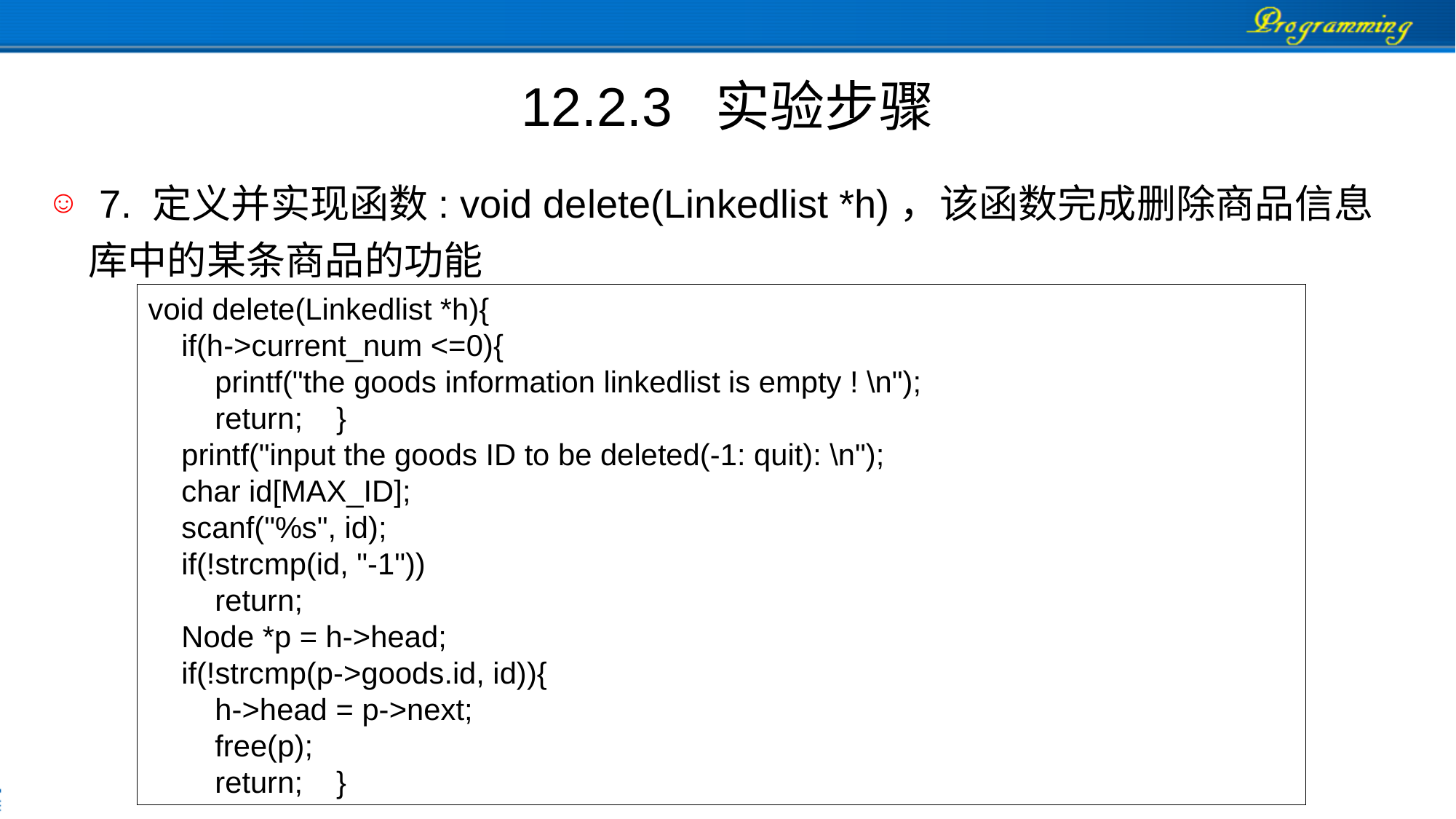

# 12.2.3  实验步骤
 7. 定义并实现函数: void delete(Linkedlist *h)，该函数完成删除商品信息库中的某条商品的功能
void delete(Linkedlist *h){
    if(h->current_num <=0){
        printf("the goods information linkedlist is empty ! \n");
        return;    }
    printf("input the goods ID to be deleted(-1: quit): \n");
    char id[MAX_ID];
    scanf("%s", id);
    if(!strcmp(id, "-1"))
        return;
    Node *p = h->head;
    if(!strcmp(p->goods.id, id)){
        h->head = p->next;
        free(p);
        return;    }